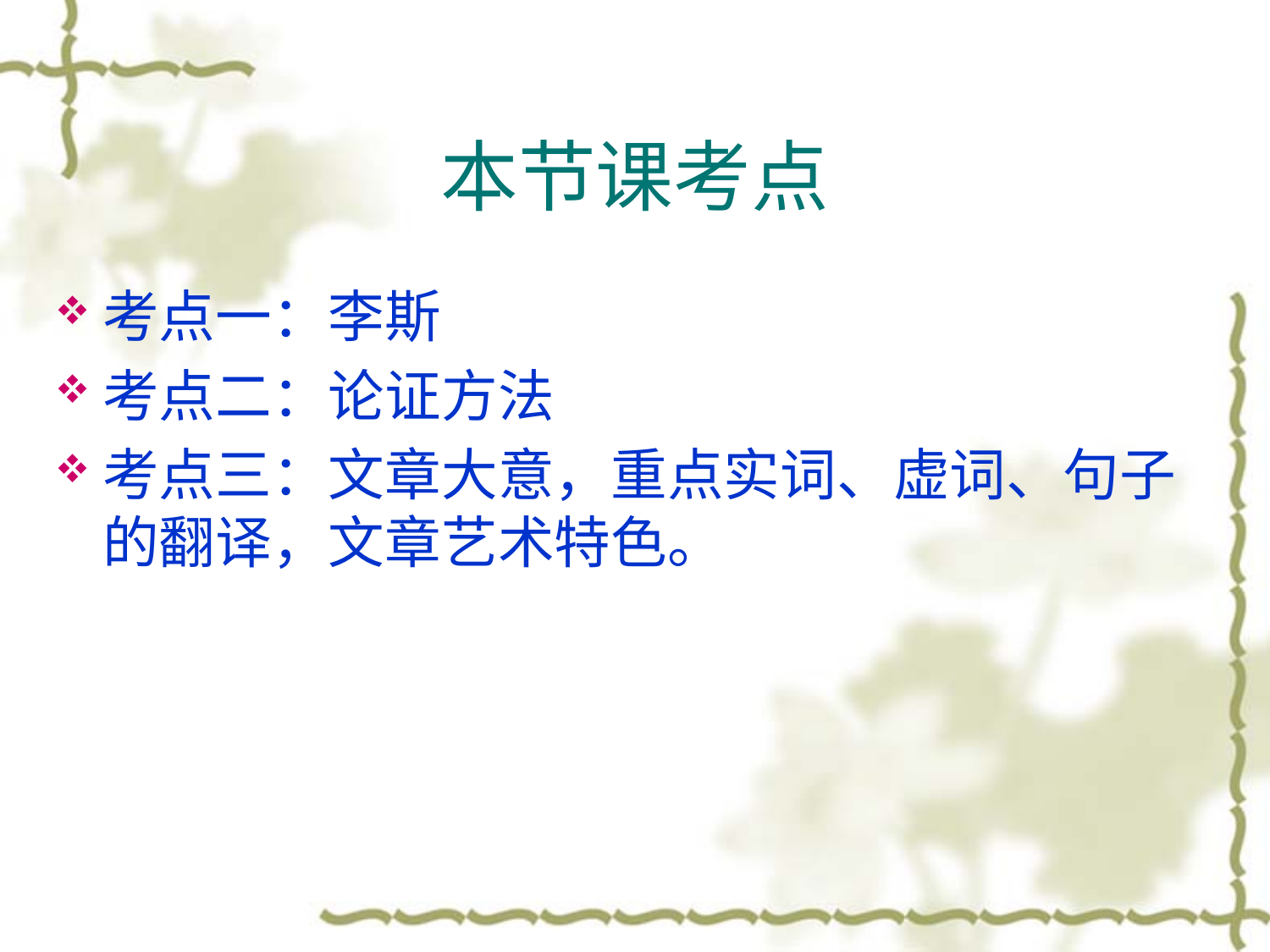

# 本节课考点
考点一：李斯
考点二：论证方法
考点三：文章大意，重点实词、虚词、句子的翻译，文章艺术特色。